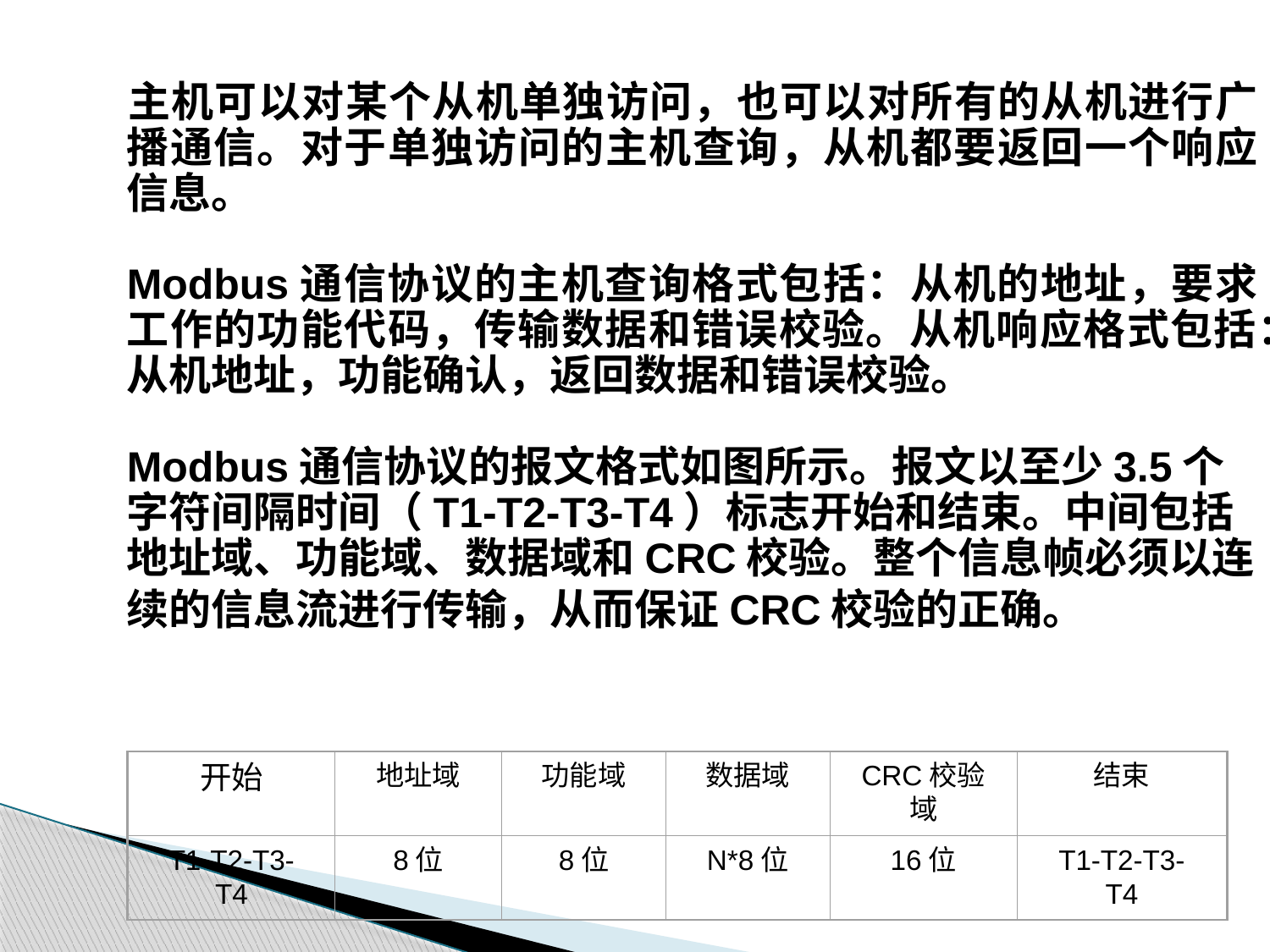

主机可以对某个从机单独访问，也可以对所有的从机进行广播通信。对于单独访问的主机查询，从机都要返回一个响应信息。

	Modbus通信协议的主机查询格式包括：从机的地址，要求工作的功能代码，传输数据和错误校验。从机响应格式包括：从机地址，功能确认，返回数据和错误校验。

	Modbus通信协议的报文格式如图所示。报文以至少3.5个字符间隔时间（T1-T2-T3-T4）标志开始和结束。中间包括地址域、功能域、数据域和CRC校验。整个信息帧必须以连续的信息流进行传输，从而保证CRC校验的正确。

开始

地址域

功能域

数据域

CRC校验域

结束

T1-T2-T3-T4

8位

8位

N*8位

16位

T1-T2-T3-T4